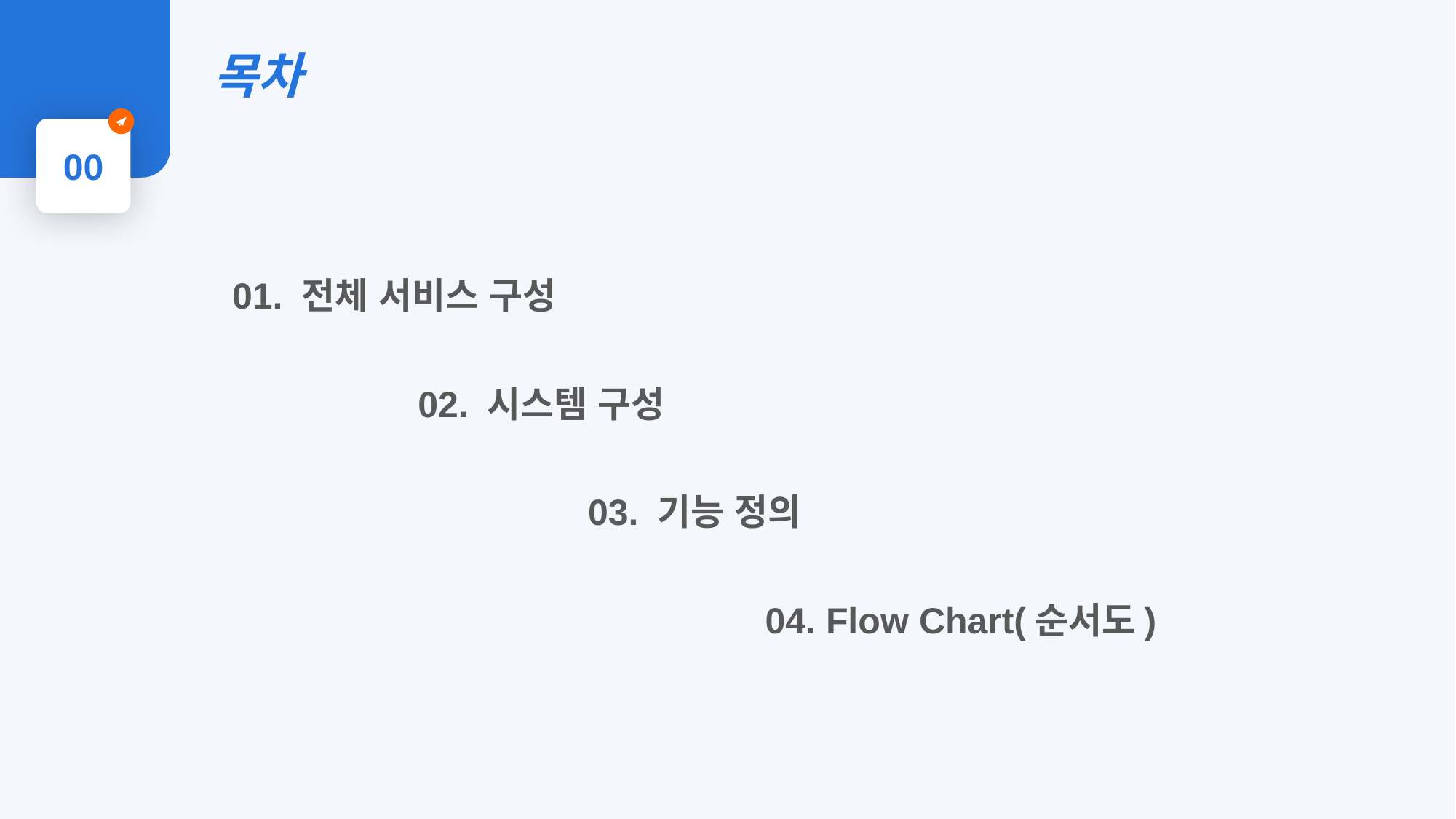

목차

00
01. 전체 서비스 구성
02. 시스템 구성
03. 기능 정의
04. Flow Chart(순서도)